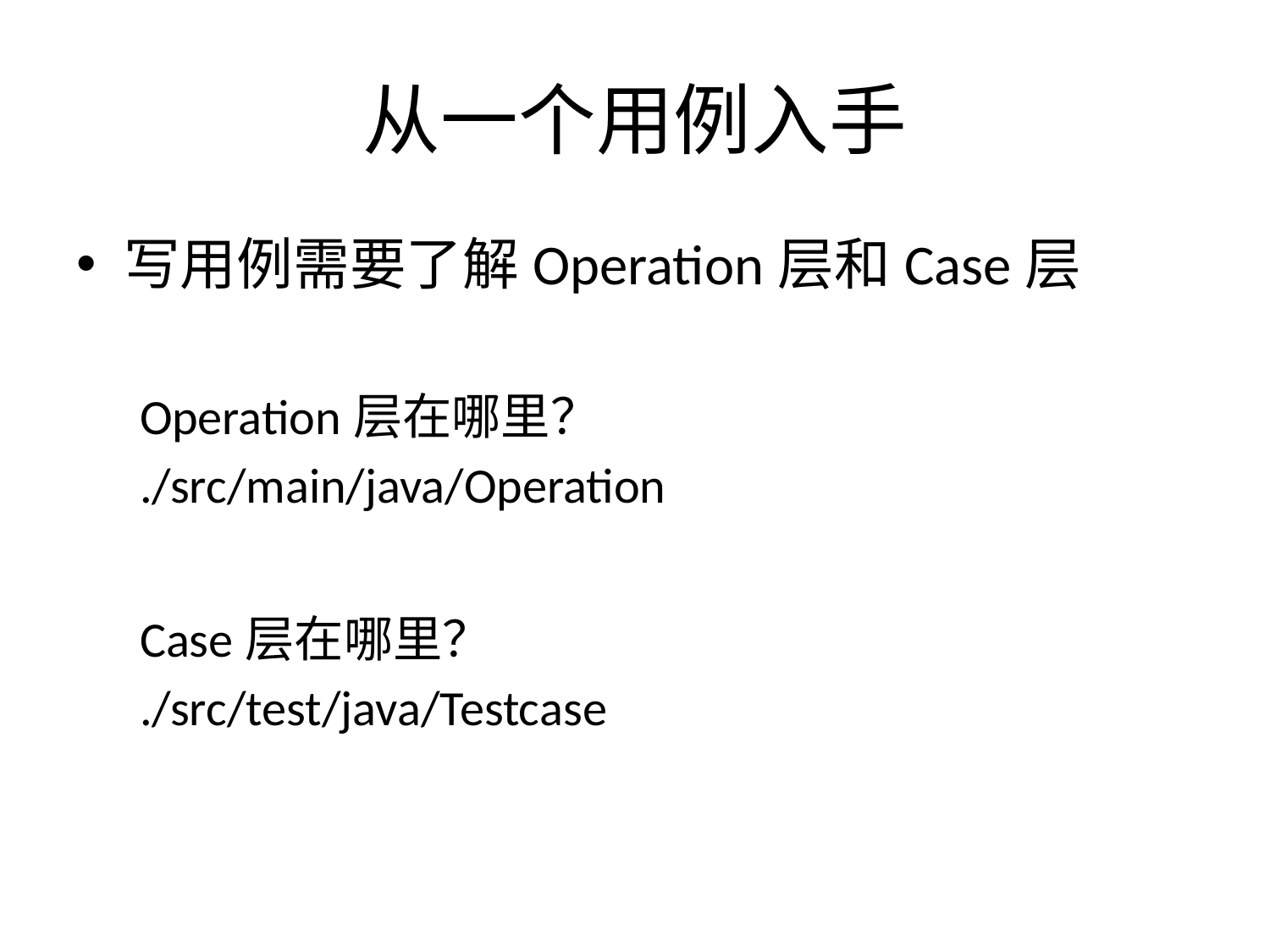

# 从一个用例入手
写用例需要了解Operation层和Case层

Operation层在哪里？
./src/main/java/Operation

Case层在哪里？
./src/test/java/Testcase